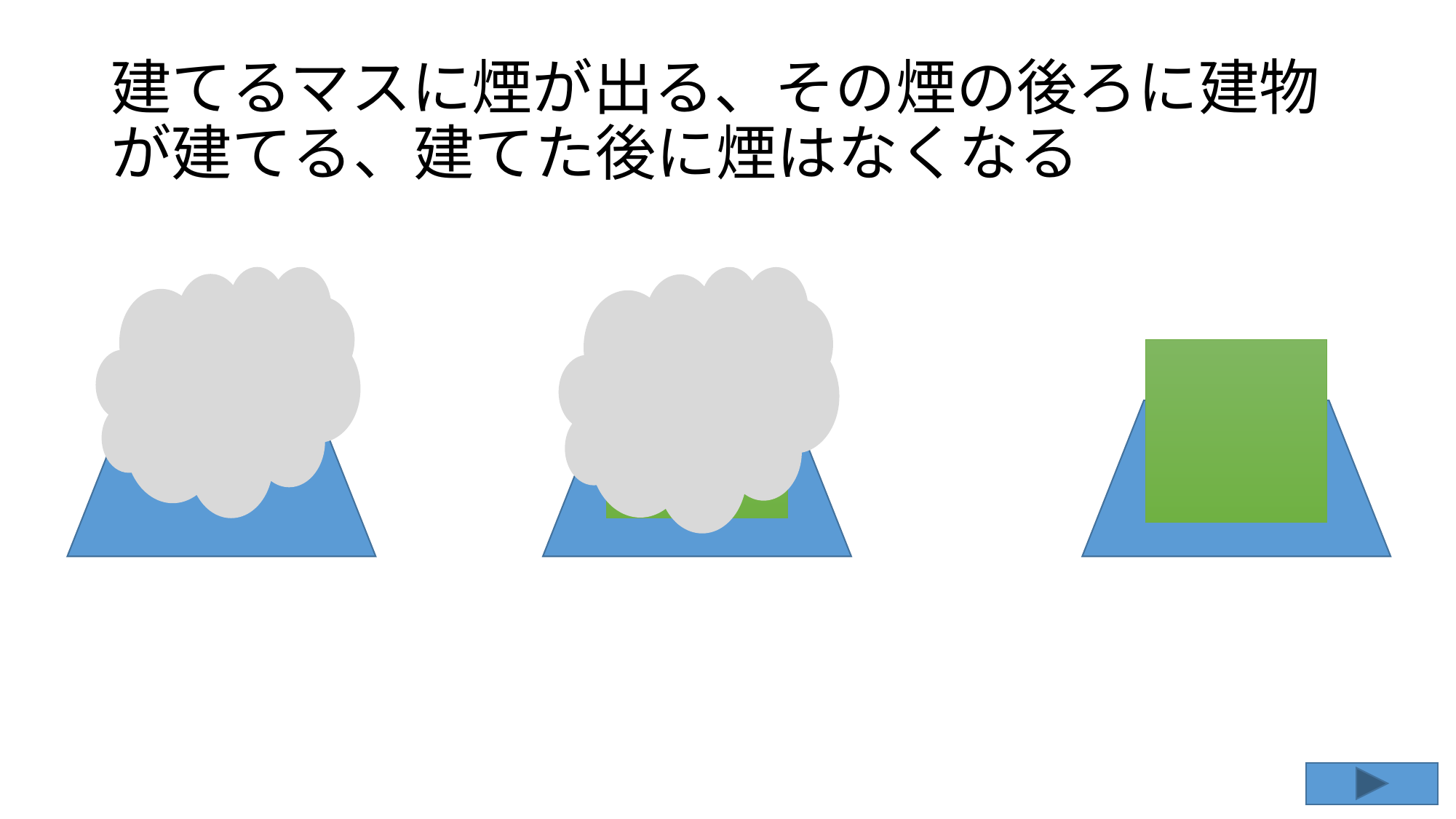

# 建てるマスに煙が出る、その煙の後ろに建物が建てる、建てた後に煙はなくなる